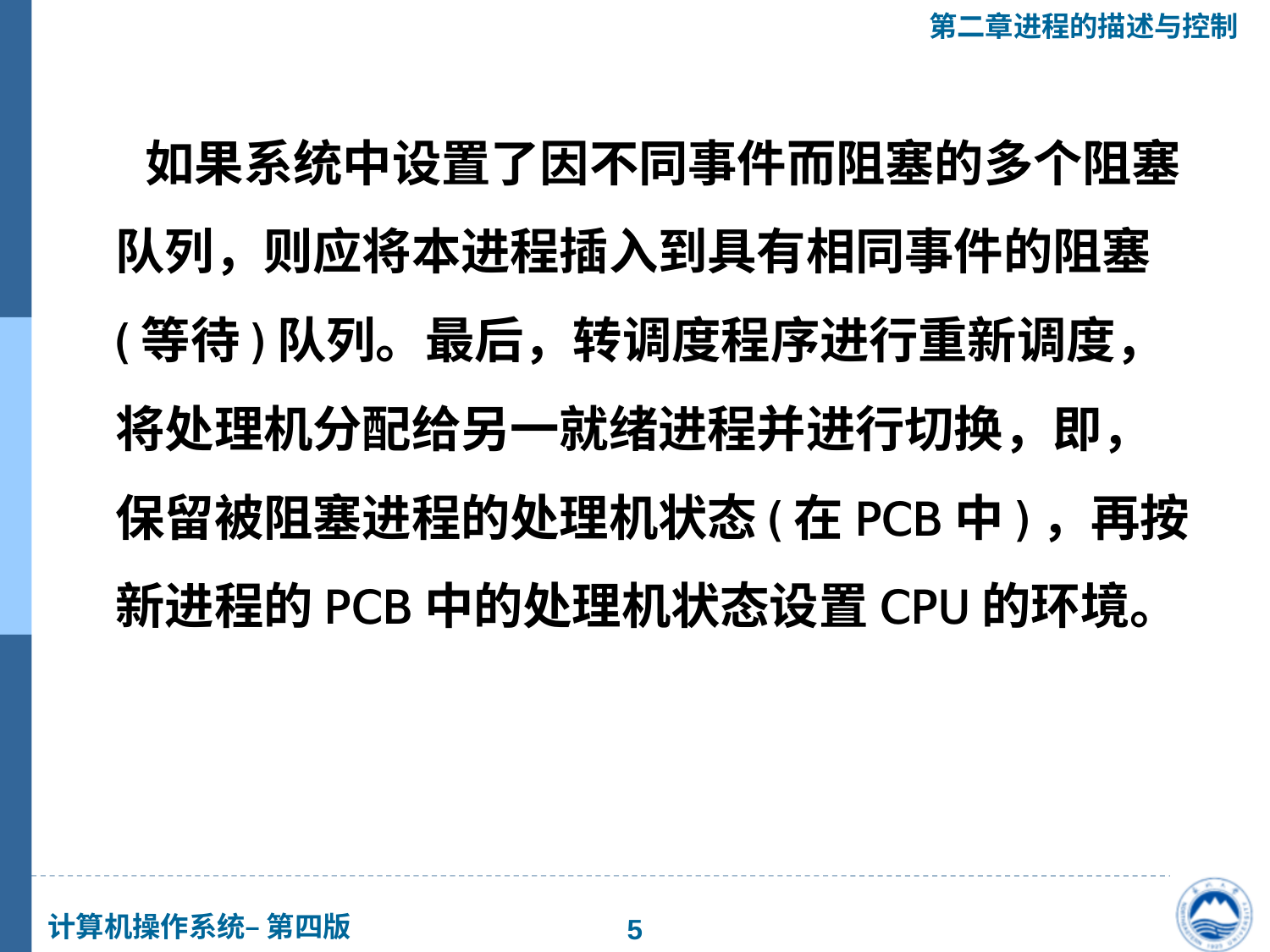

如果系统中设置了因不同事件而阻塞的多个阻塞队列，则应将本进程插入到具有相同事件的阻塞(等待)队列。最后，转调度程序进行重新调度，将处理机分配给另一就绪进程并进行切换，即，保留被阻塞进程的处理机状态(在PCB中)，再按新进程的PCB中的处理机状态设置CPU的环境。